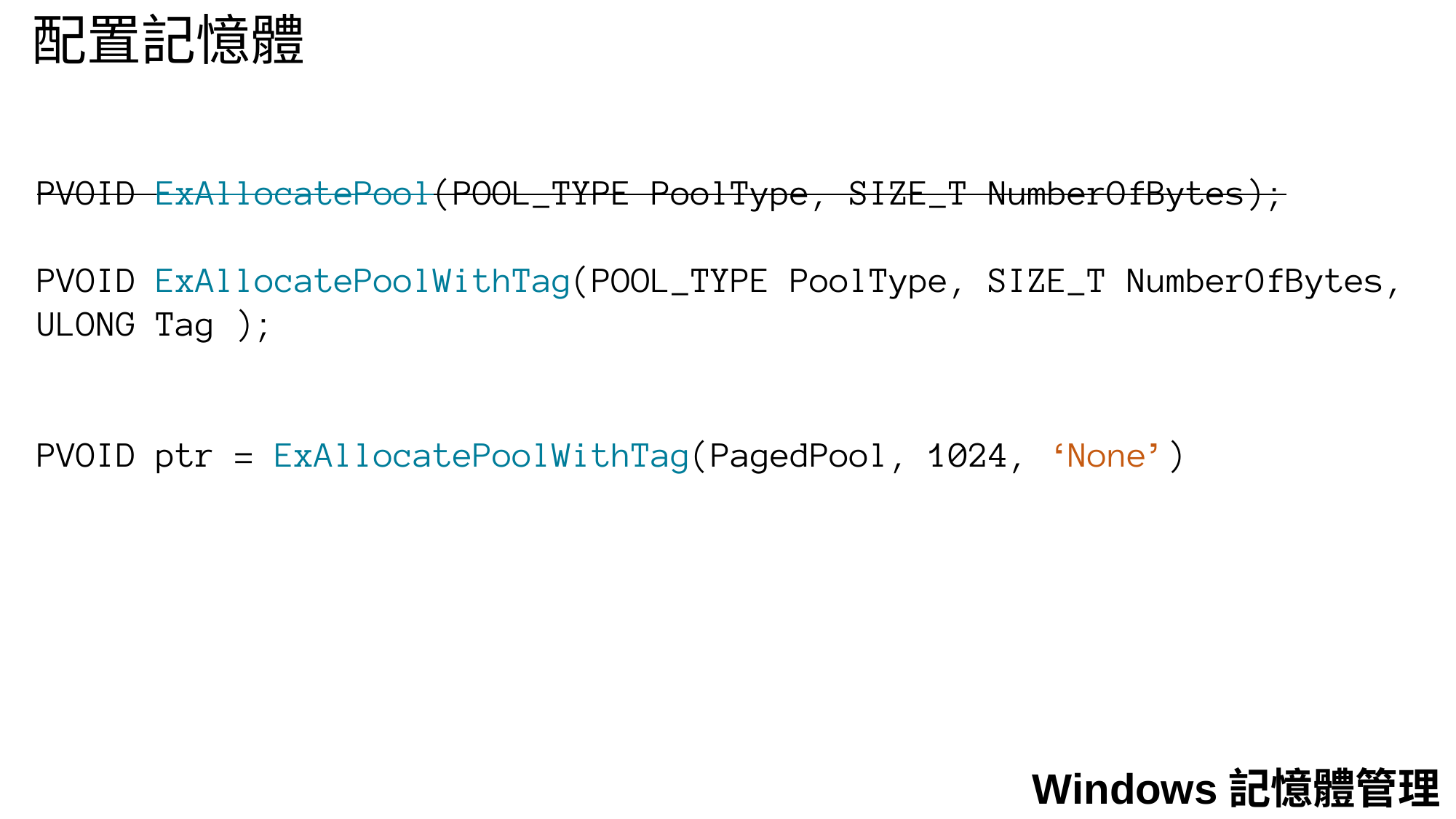

配置記憶體
PVOID ExAllocatePool(POOL_TYPE PoolType, SIZE_T NumberOfBytes);

PVOID ExAllocatePoolWithTag(POOL_TYPE PoolType, SIZE_T NumberOfBytes, ULONG Tag );

PVOID ptr = ExAllocatePoolWithTag(PagedPool, 1024, ‘None’)
Windows記憶體管理